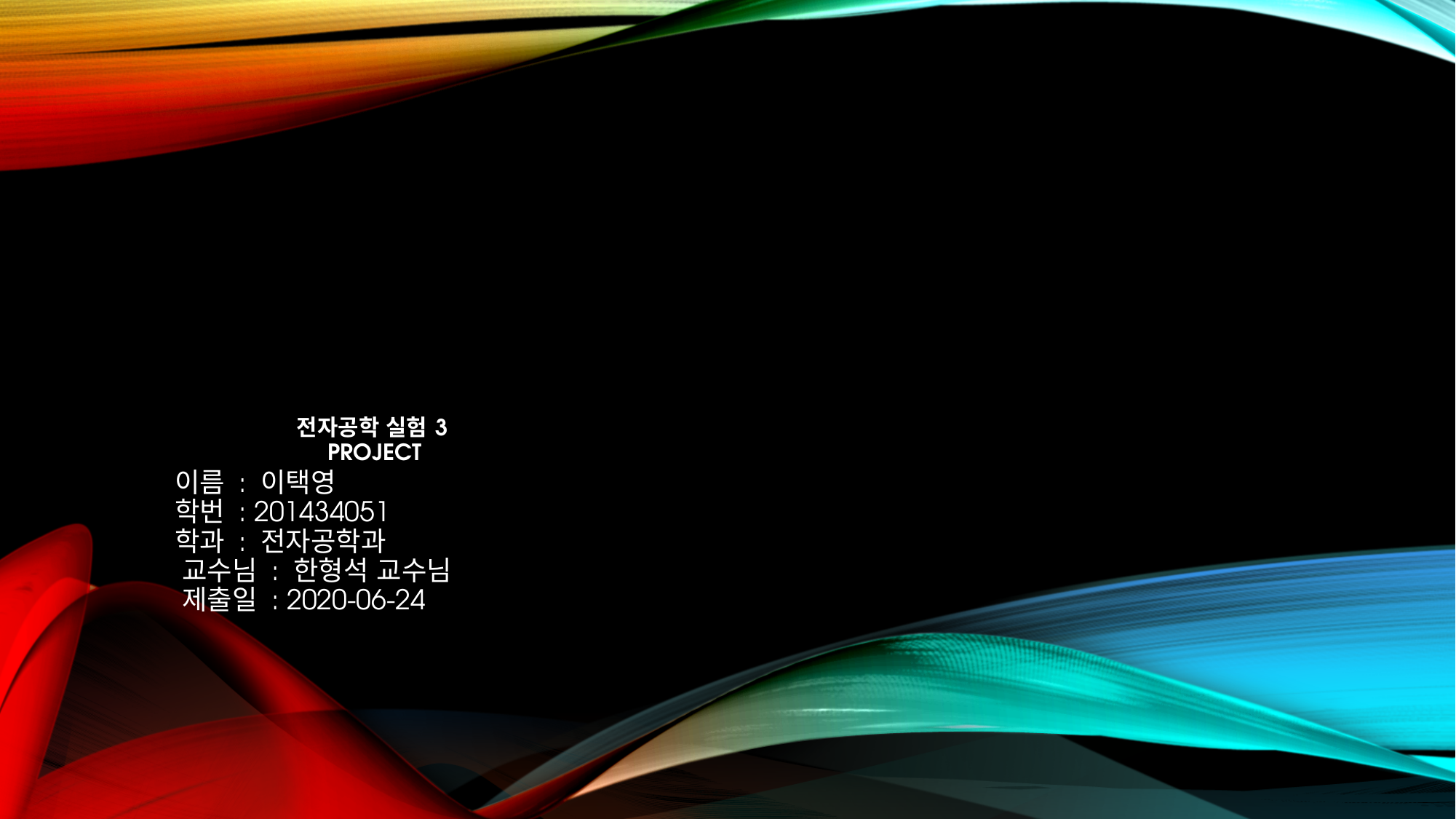

# 전자공학 실험 3 project
이름 : 이택영
학번 : 201434051
학과 : 전자공학과
 교수님 : 한형석 교수님
 제출일 : 2020-06-24